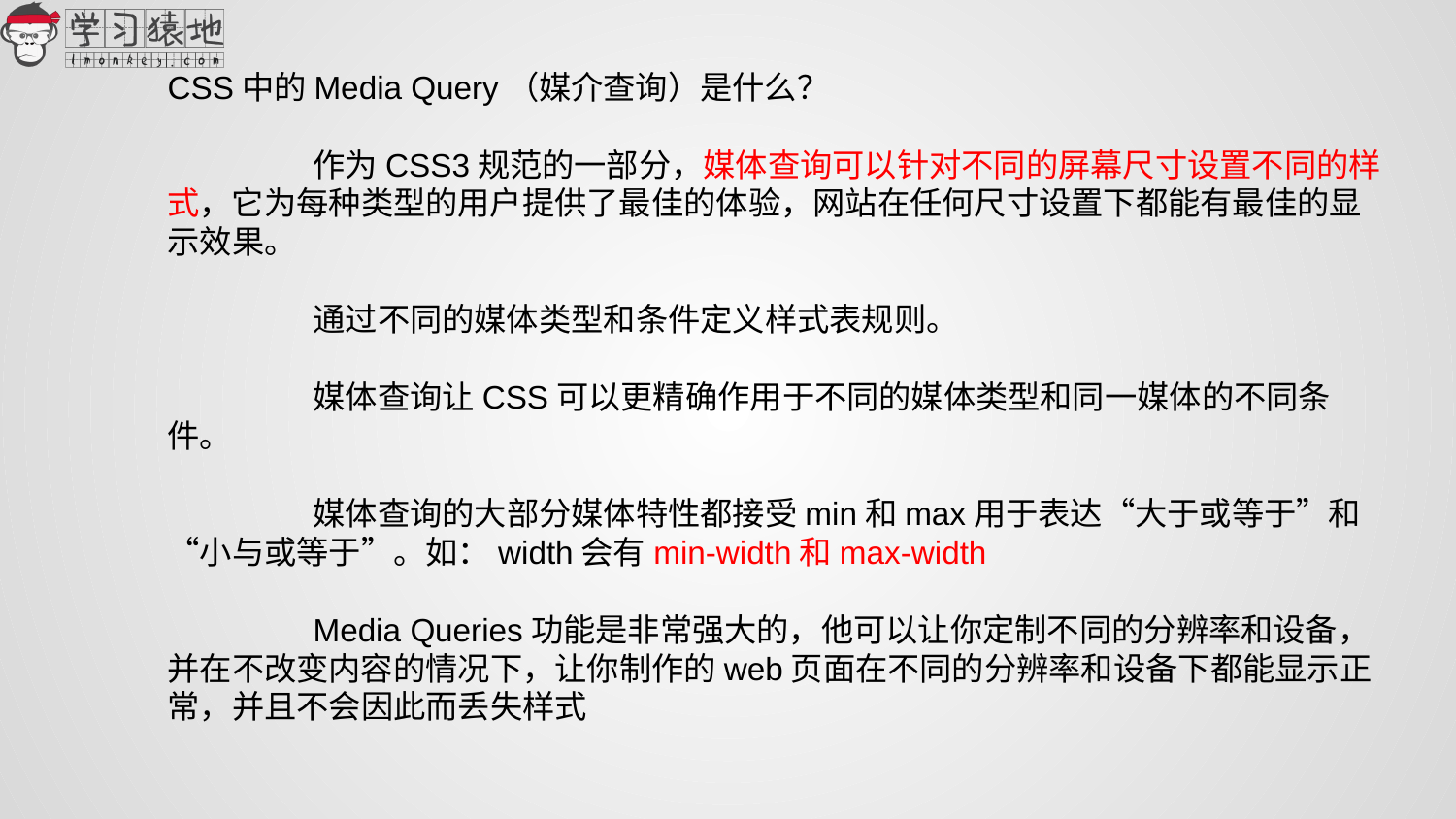

CSS中的Media Query（媒介查询）是什么？

	作为CSS3规范的一部分，媒体查询可以针对不同的屏幕尺寸设置不同的样式，它为每种类型的用户提供了最佳的体验，网站在任何尺寸设置下都能有最佳的显示效果。

	通过不同的媒体类型和条件定义样式表规则。

	媒体查询让CSS可以更精确作用于不同的媒体类型和同一媒体的不同条件。

	媒体查询的大部分媒体特性都接受min和max用于表达“大于或等于”和“小与或等于”。如：width会有min-width和max-width

	Media Queries功能是非常强大的，他可以让你定制不同的分辨率和设备，并在不改变内容的情况下，让你制作的web页面在不同的分辨率和设备下都能显示正常，并且不会因此而丢失样式